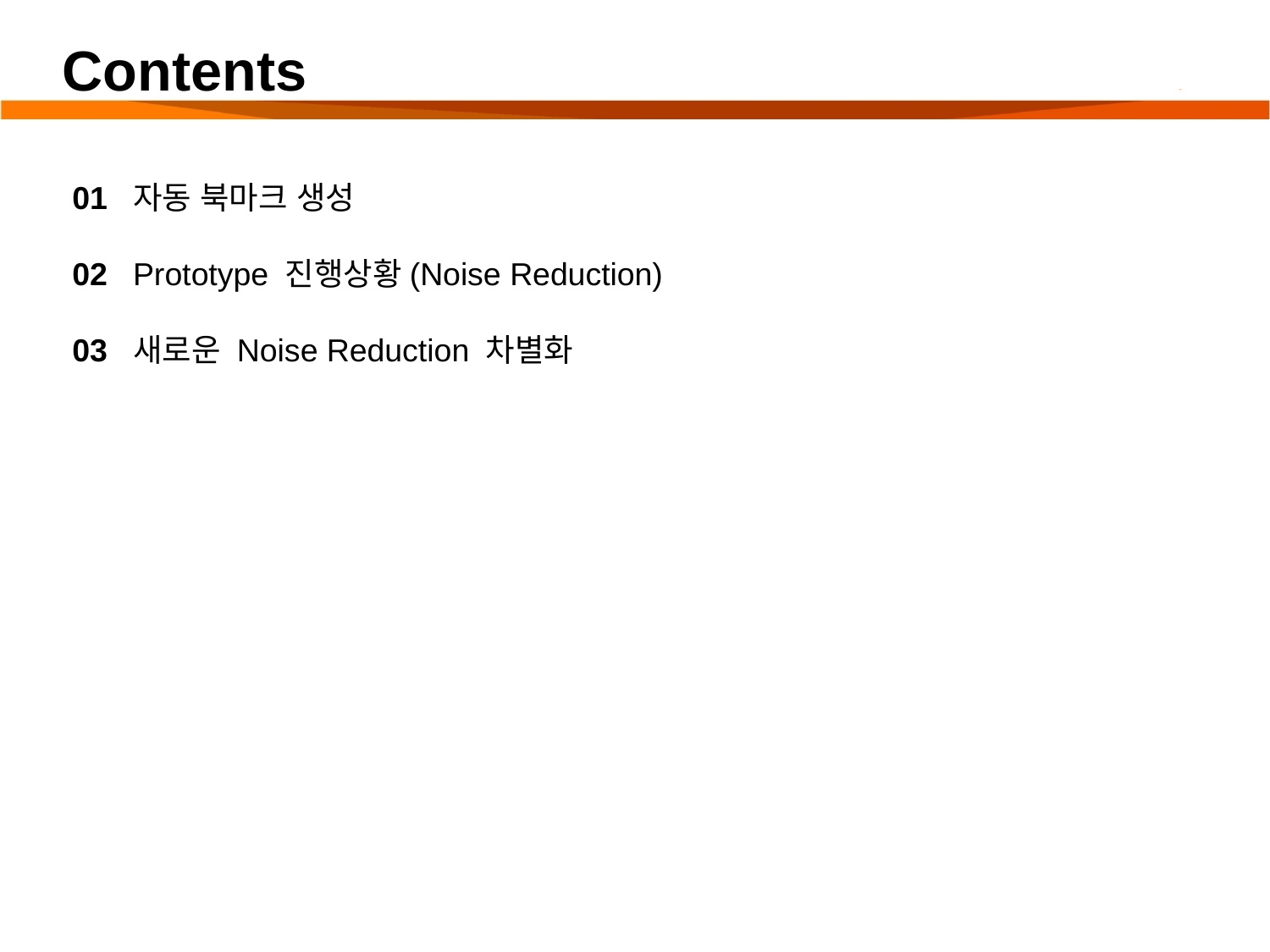

# Contents
01

02

03

자동 북마크 생성

Prototype 진행상황(Noise Reduction)

새로운 Noise Reduction 차별화